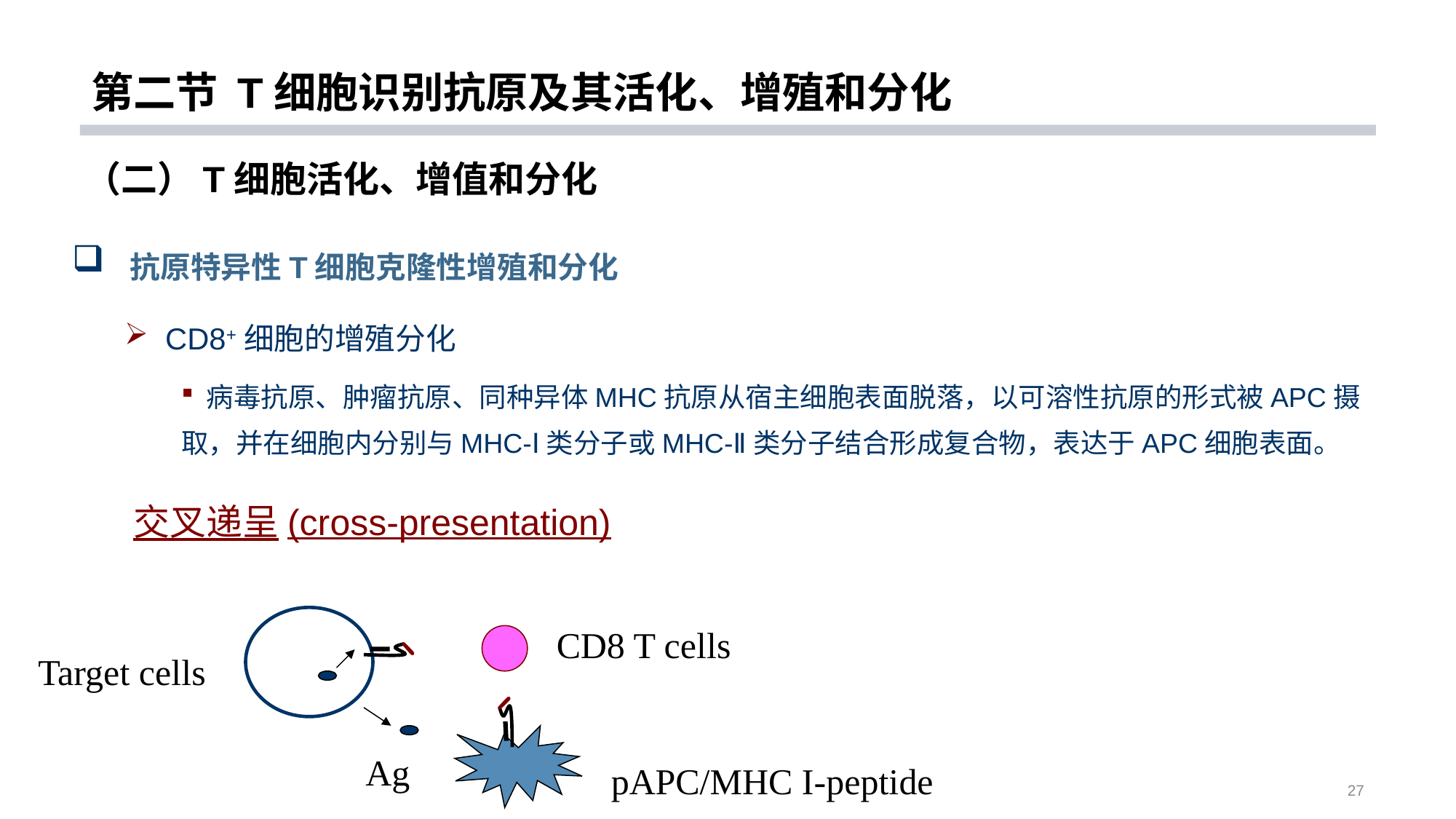

# 第二节 T细胞识别抗原及其活化、增殖和分化
（二）T细胞活化、增值和分化
  抗原特异性T细胞克隆性增殖和分化
  CD8+细胞的增殖分化
 病毒抗原、肿瘤抗原、同种异体MHC抗原从宿主细胞表面脱落，以可溶性抗原的形式被APC摄取，并在细胞内分别与MHC-Ⅰ类分子或MHC-Ⅱ类分子结合形成复合物，表达于APC细胞表面。
交叉递呈(cross-presentation)

CD8 T cells

Target cells

Ag
pAPC/MHC I-peptide
27